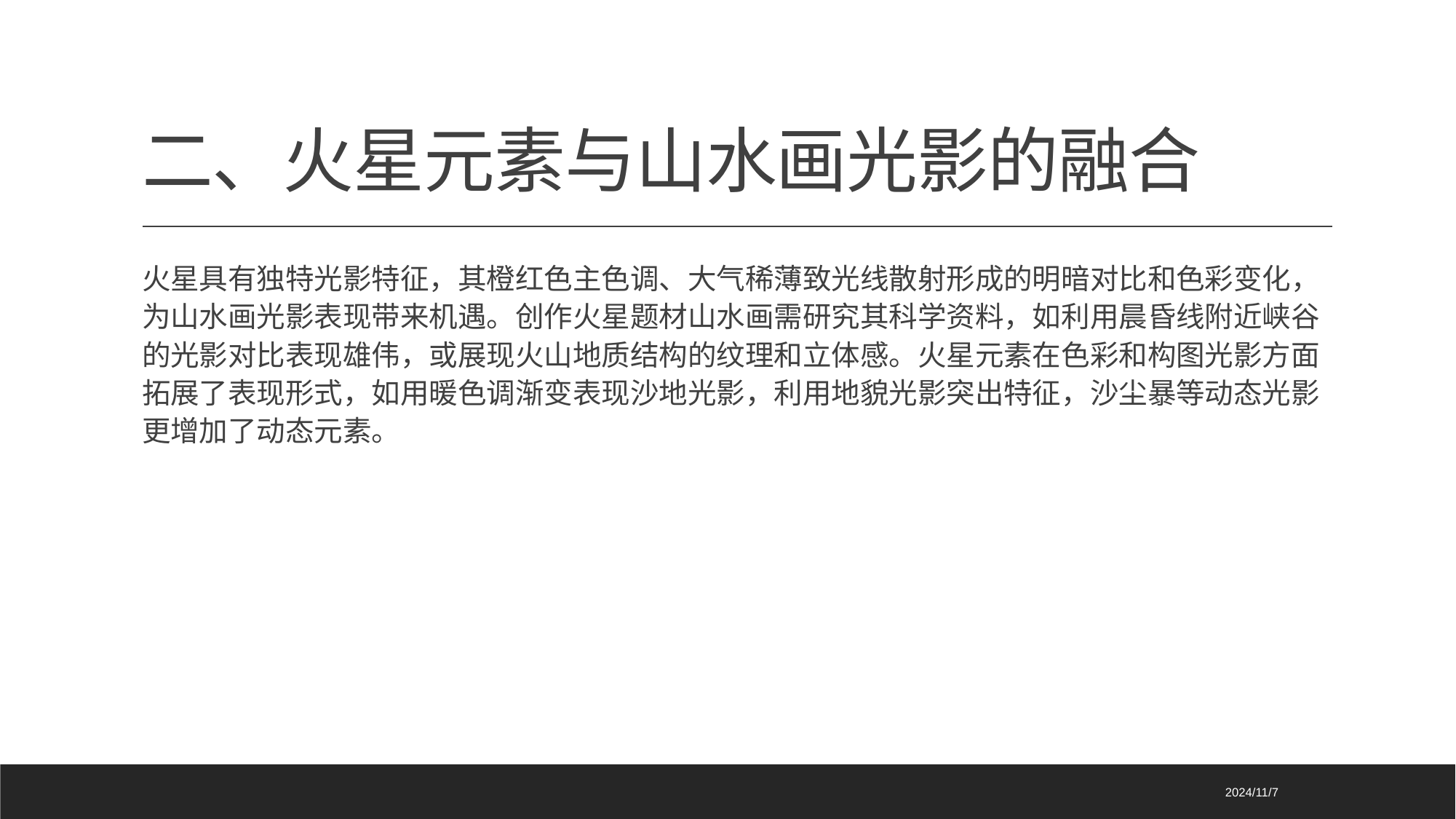

# 二、火星元素与山水画光影的融合
火星具有独特光影特征，其橙红色主色调、大气稀薄致光线散射形成的明暗对比和色彩变化，为山水画光影表现带来机遇。创作火星题材山水画需研究其科学资料，如利用晨昏线附近峡谷的光影对比表现雄伟，或展现火山地质结构的纹理和立体感。火星元素在色彩和构图光影方面拓展了表现形式，如用暖色调渐变表现沙地光影，利用地貌光影突出特征，沙尘暴等动态光影更增加了动态元素。
2024/11/7